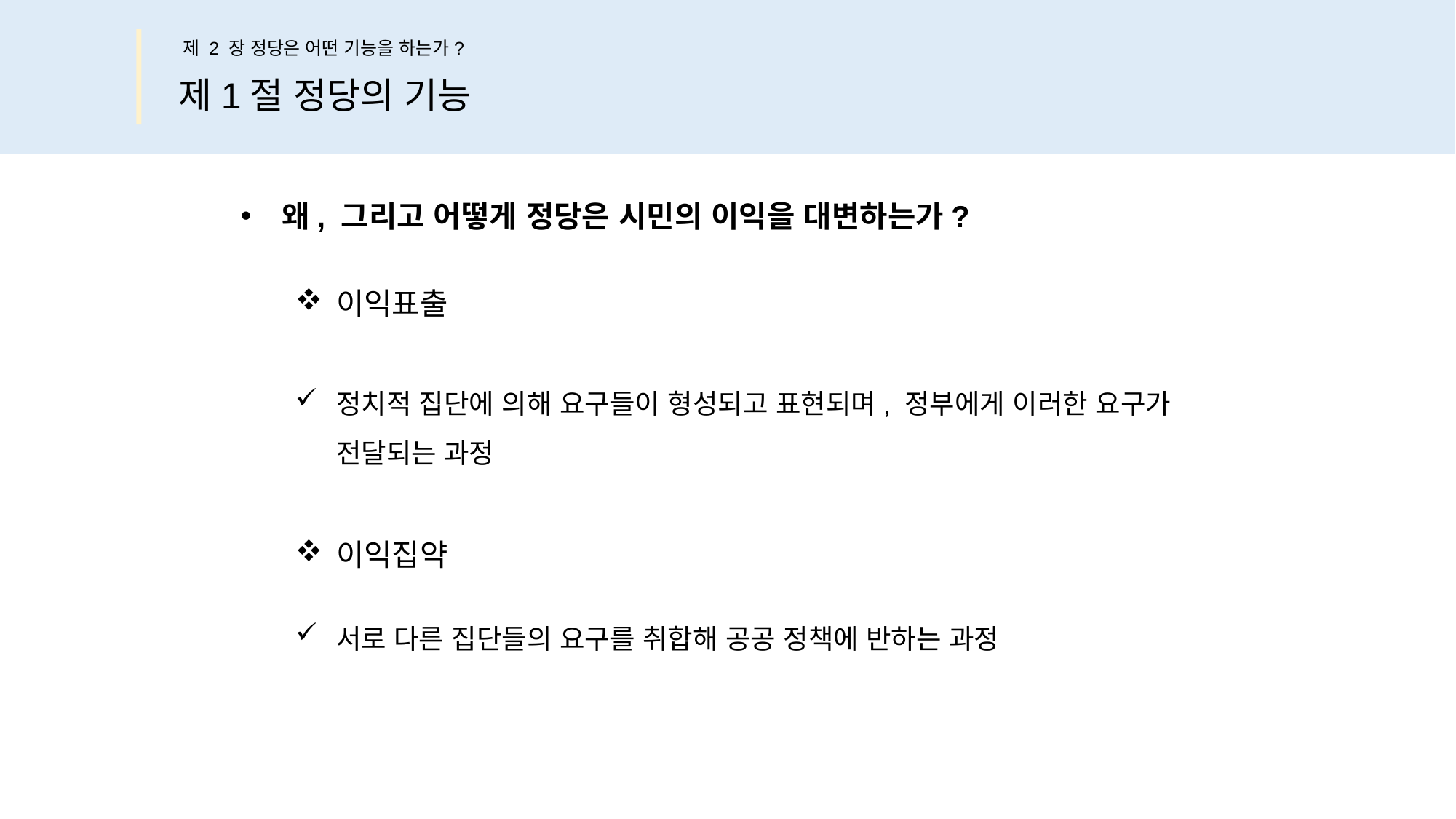

제 2 장 정당은 어떤 기능을 하는가?
제1절 정당의 기능
왜, 그리고 어떻게 정당은 시민의 이익을 대변하는가?

이익표출

정치적 집단에 의해 요구들이 형성되고 표현되며, 정부에게 이러한 요구가
전달되는 과정

이익집약

서로 다른 집단들의 요구를 취합해 공공 정책에 반하는 과정